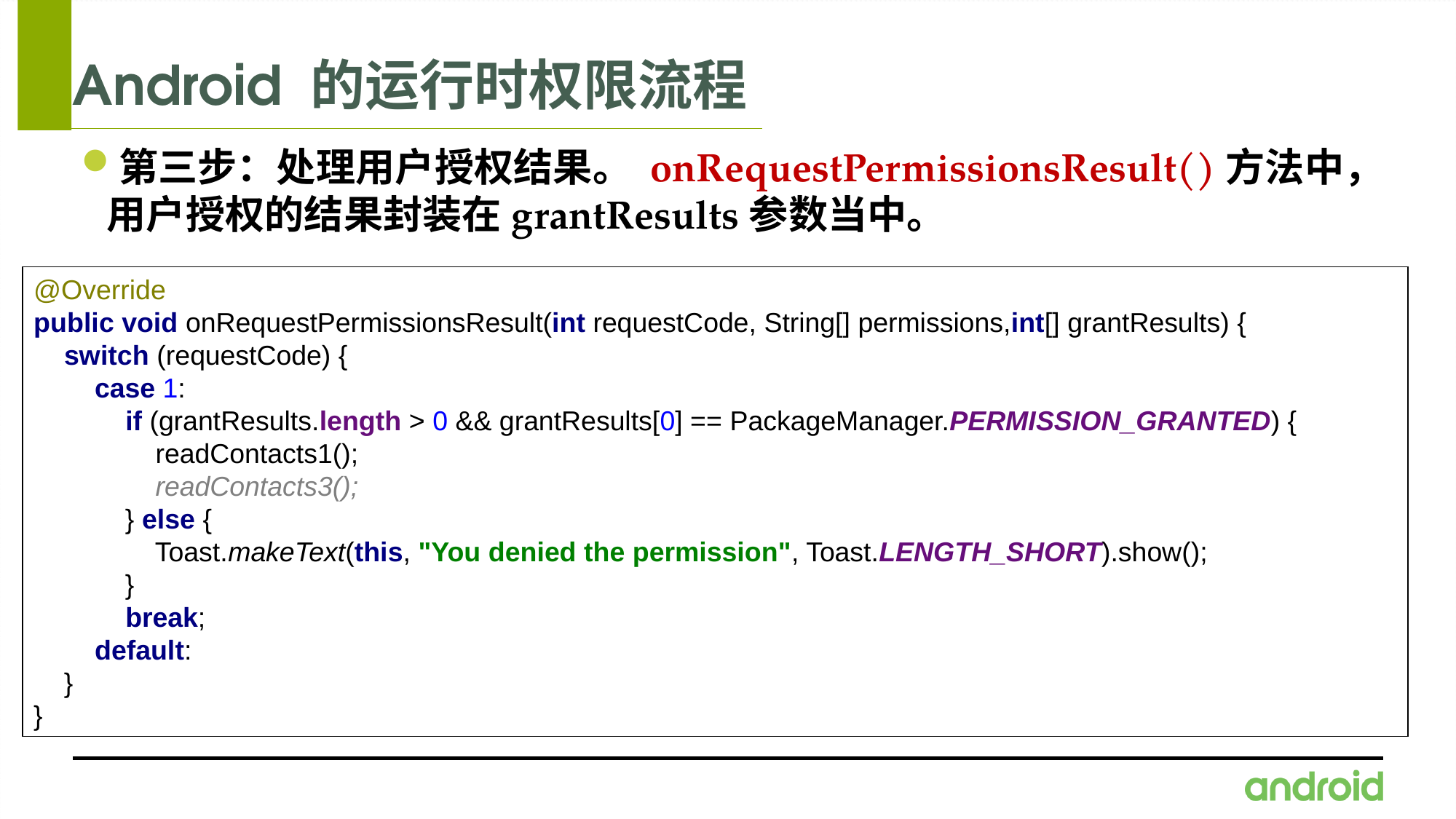

# Android 的运行时权限流程
第三步：处理用户授权结果。 onRequestPermissionsResult()方法中，用户授权的结果封装在grantResults参数当中。

@Override
public void onRequestPermissionsResult(int requestCode, String[] permissions,int[] grantResults) {
    switch (requestCode) {
        case 1:
            if (grantResults.length > 0 && grantResults[0] == PackageManager.PERMISSION_GRANTED) {
                readContacts1();
                readContacts3();
            } else {
                Toast.makeText(this, "You denied the permission", Toast.LENGTH_SHORT).show();
            }
            break;
        default:
    }
}